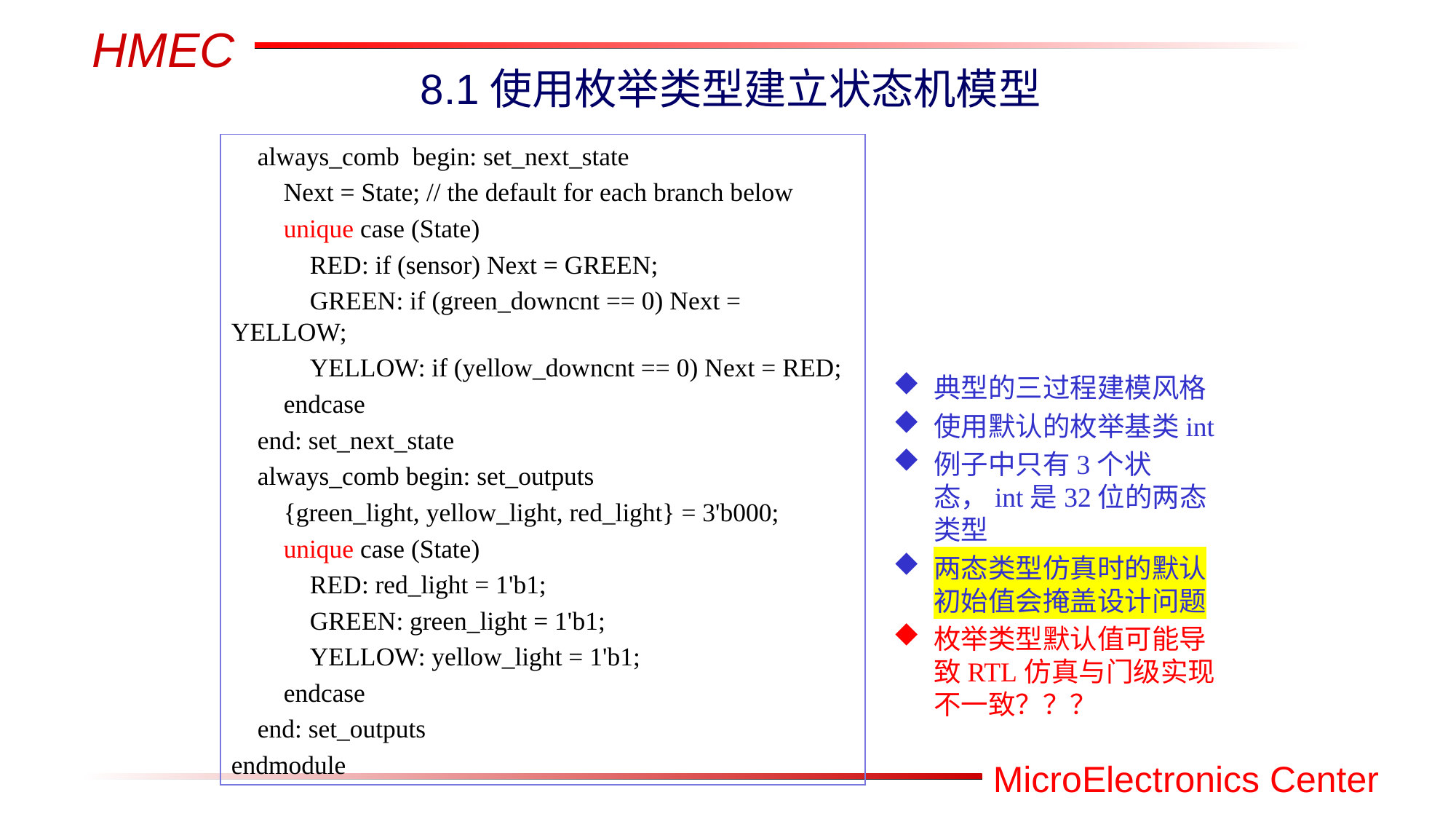

8.1使用枚举类型建立状态机模型
    always_comb  begin: set_next_state
        Next = State; // the default for each branch below
        unique case (State)
            RED: if (sensor) Next = GREEN;
            GREEN: if (green_downcnt == 0) Next = YELLOW;
            YELLOW: if (yellow_downcnt == 0) Next = RED;
        endcase
    end: set_next_state
    always_comb begin: set_outputs
        {green_light, yellow_light, red_light} = 3'b000;
        unique case (State)
            RED: red_light = 1'b1;
            GREEN: green_light = 1'b1;
            YELLOW: yellow_light = 1'b1;
        endcase
    end: set_outputs
endmodule
典型的三过程建模风格
使用默认的枚举基类int
例子中只有3个状态，int是32位的两态类型
两态类型仿真时的默认初始值会掩盖设计问题
枚举类型默认值可能导致RTL仿真与门级实现不一致？？？